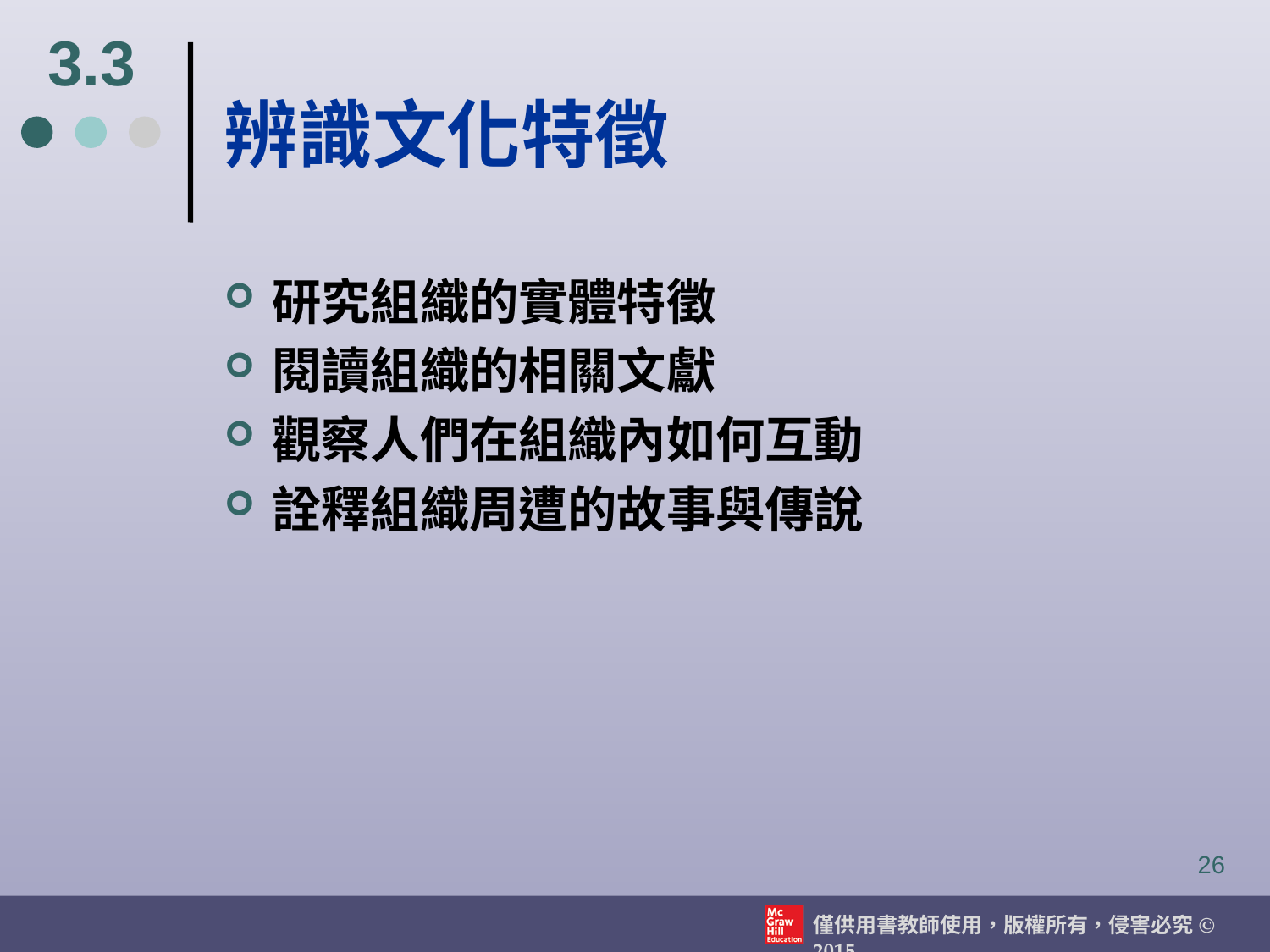

3.3
# 辨識文化特徵
研究組織的實體特徵
閱讀組織的相關文獻
觀察人們在組織內如何互動
詮釋組織周遭的故事與傳說
26